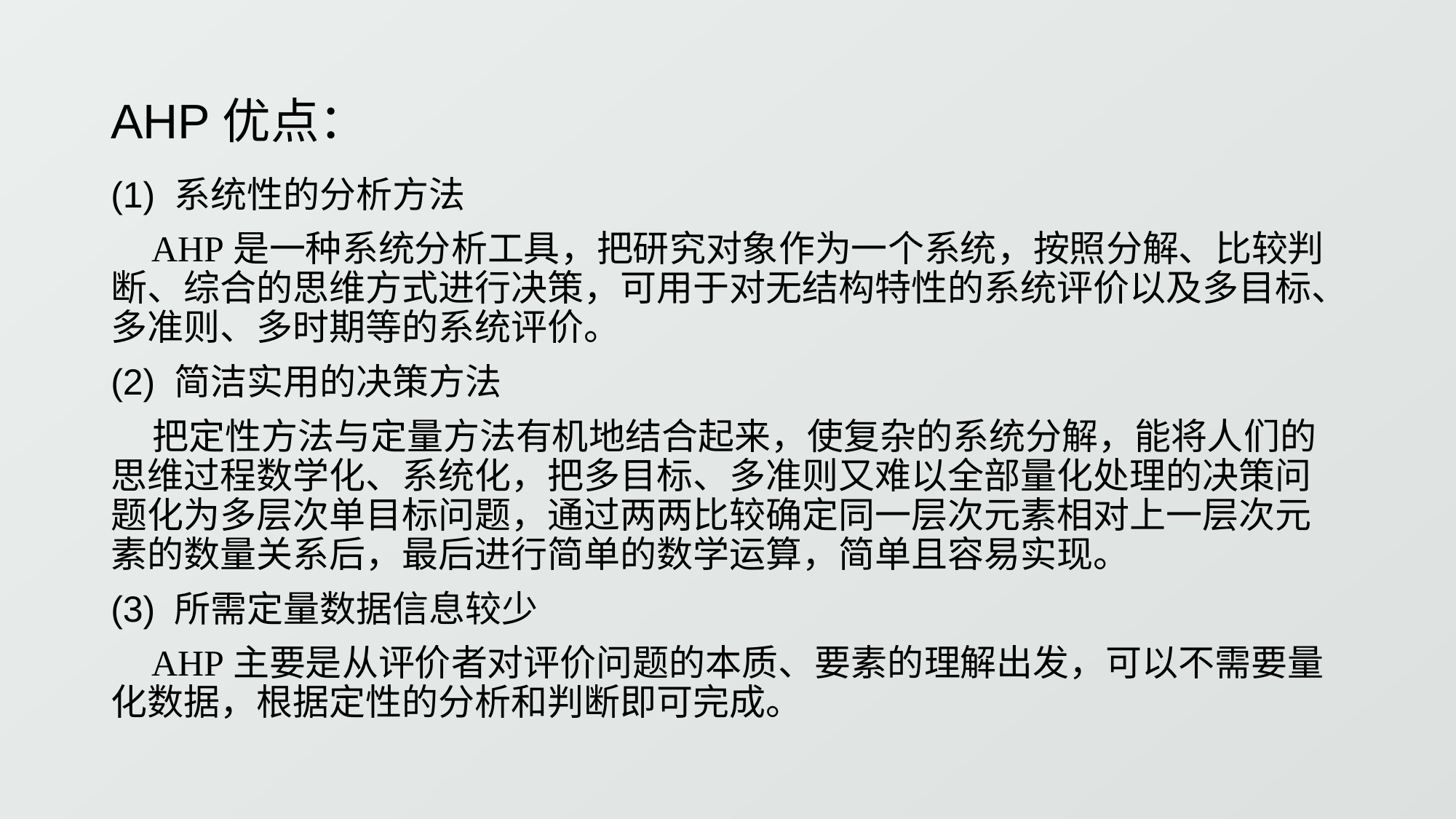

# AHP优点：
(1) 系统性的分析方法
    AHP是一种系统分析工具，把研究对象作为一个系统，按照分解、比较判断、综合的思维方式进行决策，可用于对无结构特性的系统评价以及多目标、多准则、多时期等的系统评价。
(2) 简洁实用的决策方法
    把定性方法与定量方法有机地结合起来，使复杂的系统分解，能将人们的思维过程数学化、系统化，把多目标、多准则又难以全部量化处理的决策问题化为多层次单目标问题，通过两两比较确定同一层次元素相对上一层次元素的数量关系后，最后进行简单的数学运算，简单且容易实现。
(3) 所需定量数据信息较少
    AHP主要是从评价者对评价问题的本质、要素的理解出发，可以不需要量化数据，根据定性的分析和判断即可完成。